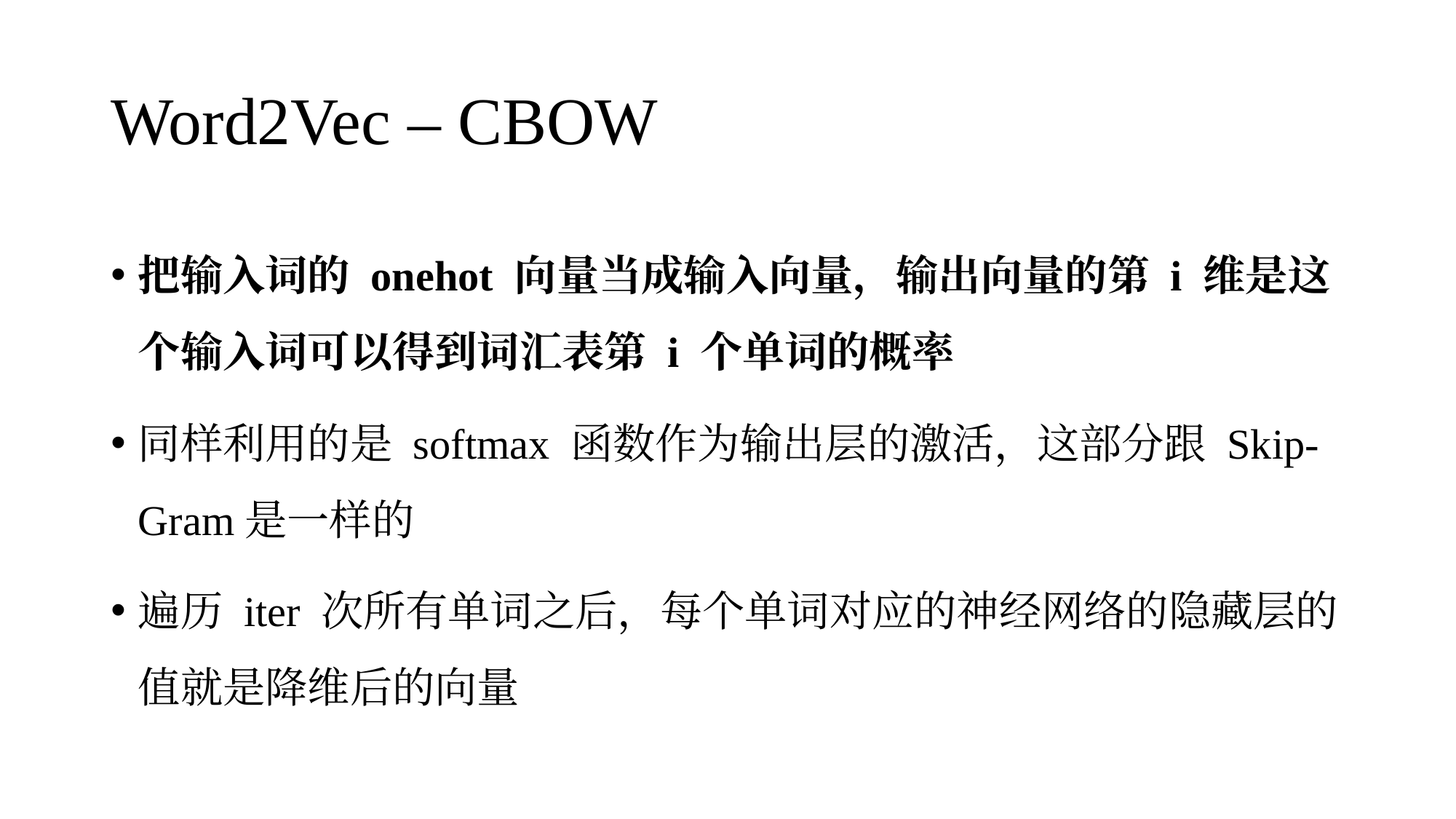

# Word2Vec – CBOW
把输入词的 onehot 向量当成输入向量，输出向量的第 i 维是这个输入词可以得到词汇表第 i 个单词的概率
同样利用的是 softmax 函数作为输出层的激活，这部分跟 Skip-Gram是一样的
遍历 iter 次所有单词之后，每个单词对应的神经网络的隐藏层的值就是降维后的向量